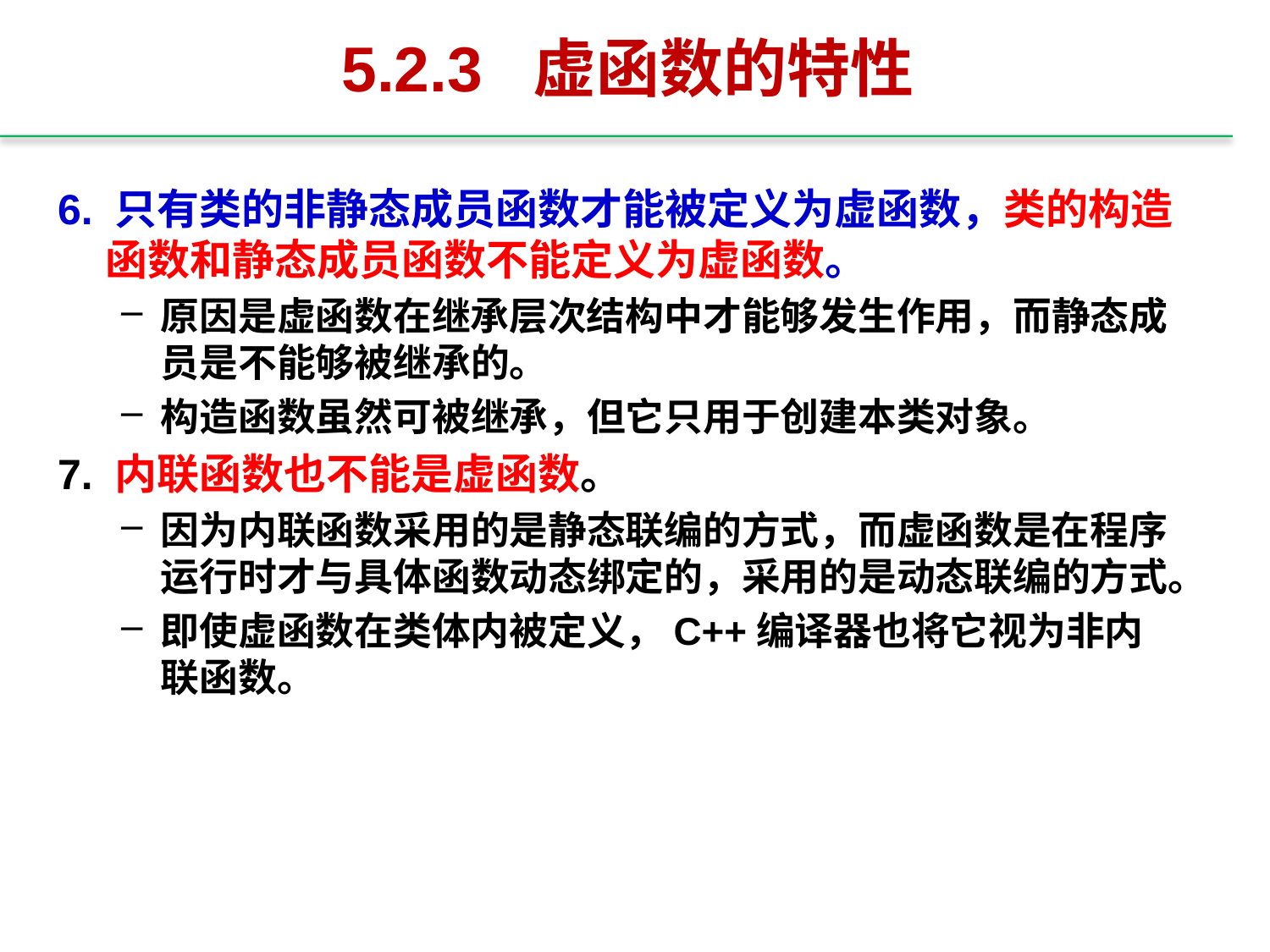

# 5.2.3  虚函数的特性
6. 只有类的非静态成员函数才能被定义为虚函数，类的构造函数和静态成员函数不能定义为虚函数。
原因是虚函数在继承层次结构中才能够发生作用，而静态成员是不能够被继承的。
构造函数虽然可被继承，但它只用于创建本类对象。
7. 内联函数也不能是虚函数。
因为内联函数采用的是静态联编的方式，而虚函数是在程序运行时才与具体函数动态绑定的，采用的是动态联编的方式。
即使虚函数在类体内被定义，C++编译器也将它视为非内联函数。